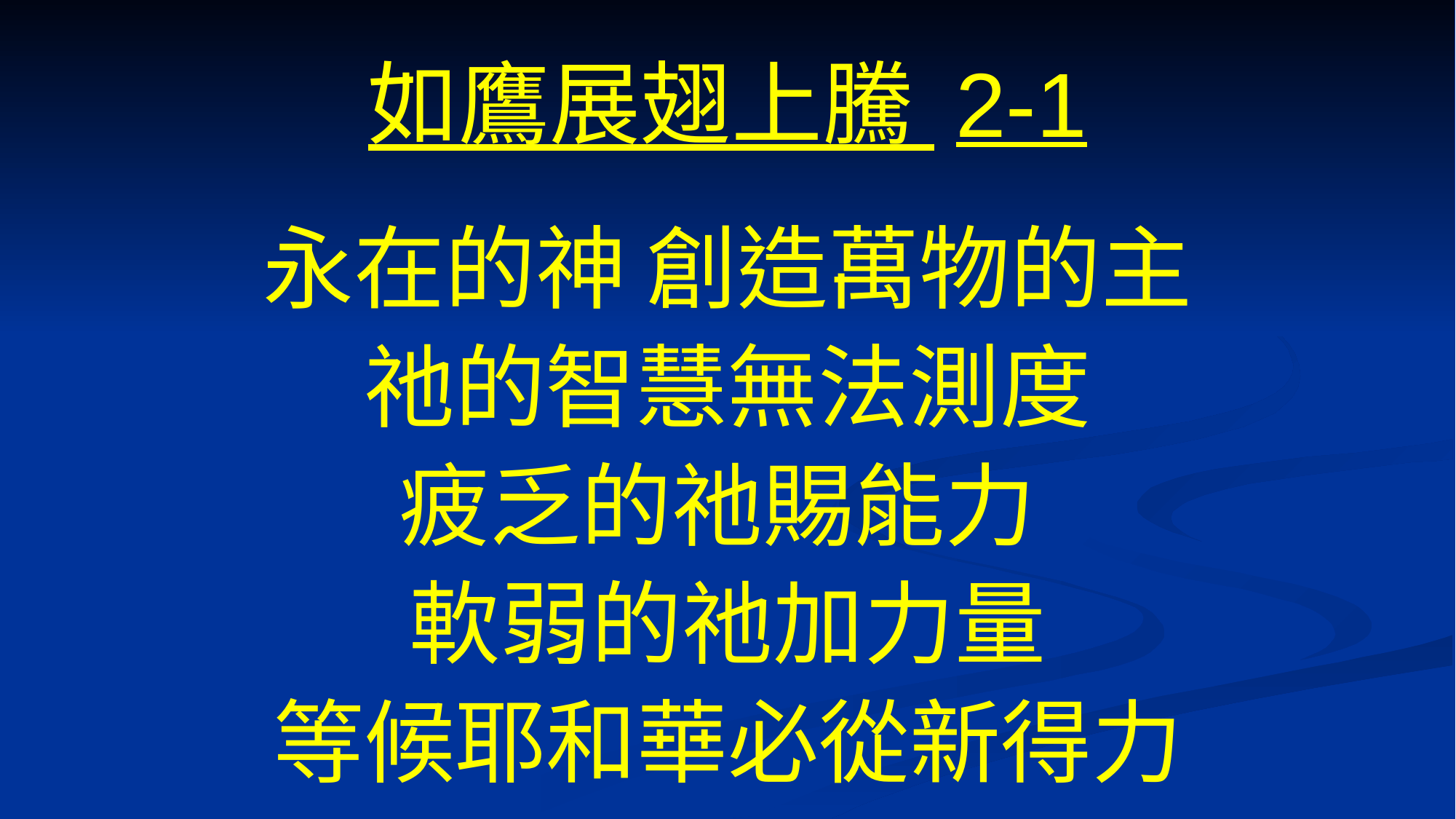

# 如鷹展翅上騰 2-1
永在的神 創造萬物的主
祂的智慧無法測度
疲乏的祂賜能力
軟弱的祂加力量
等候耶和華必從新得力